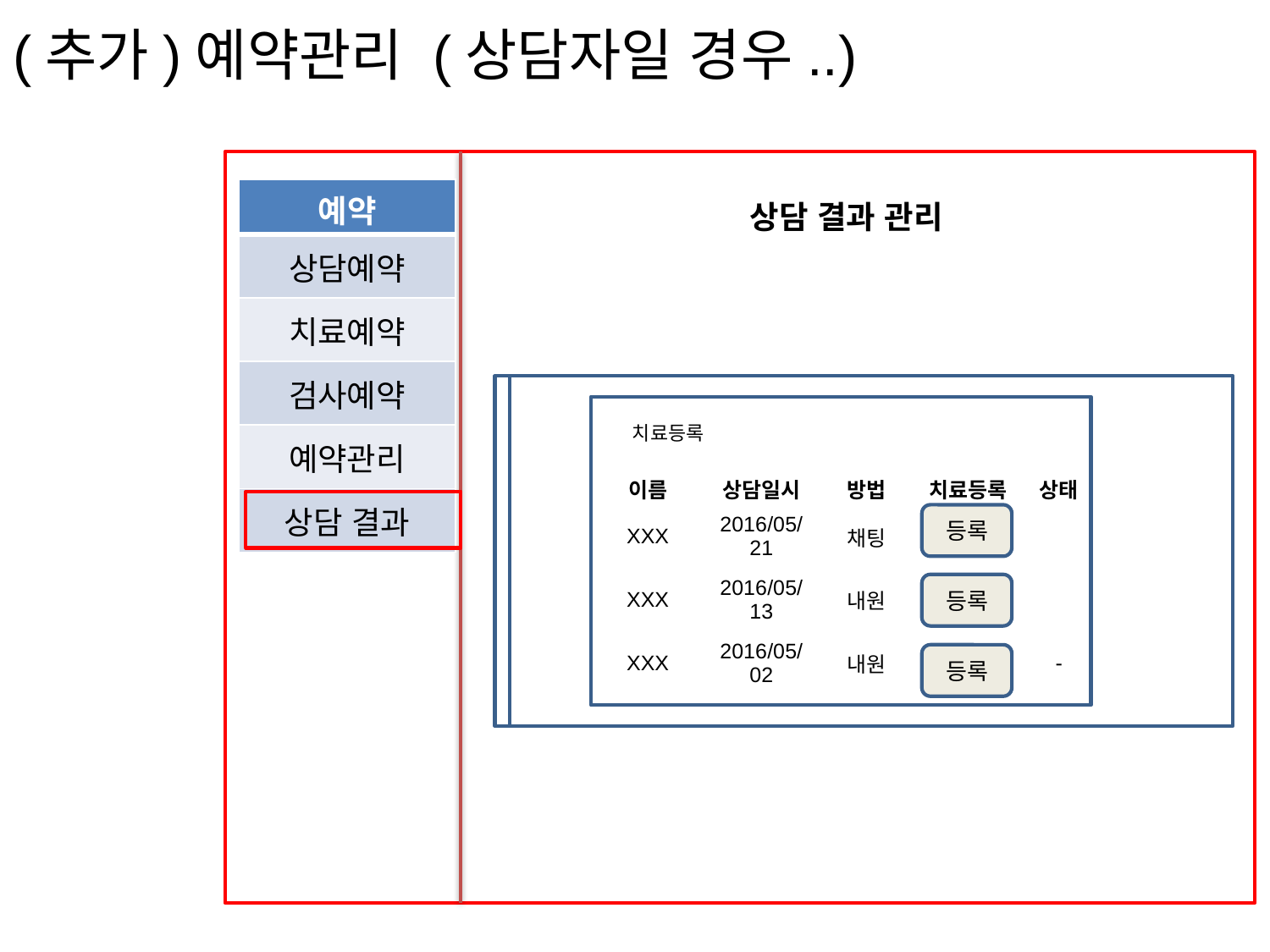

(추가)예약관리 (상담자일 경우..)

| 예약 |
| --- |
| 상담예약 |
| 치료예약 |
| 검사예약 |
| 예약관리 |
| 상담 결과 |
상담 결과 관리

치료등록
| 이름 | 상담일시 | 방법 | 치료등록 | 상태 |
| --- | --- | --- | --- | --- |
| XXX | 2016/05/21 | 채팅 |  |  |
| XXX | 2016/05/13 | 내원 |  |  |
| XXX | 2016/05/02 | 내원 | - | - |

등록
등록
등록